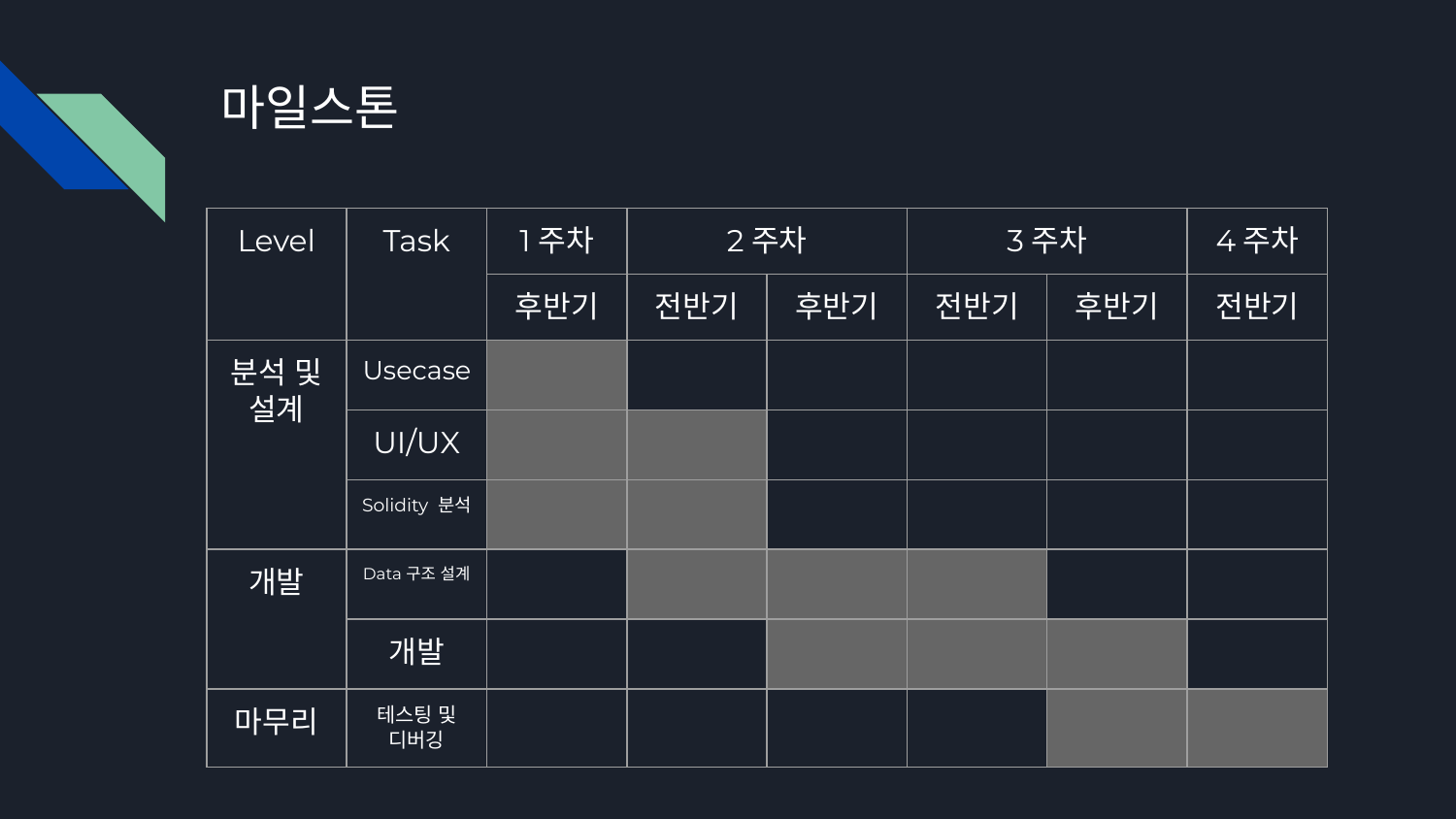

# 마일스톤
| Level | Task | 1주차 | 2주차 |  | 3주차 |  | 4주차 |
| --- | --- | --- | --- | --- | --- | --- | --- |
|  |  | 후반기 | 전반기 | 후반기 | 전반기 | 후반기 | 전반기 |
| 분석 및 설계 | Usecase |  |  |  |  |  |  |
|  | UI/UX |  |  |  |  |  |  |
|  | Solidity 분석 |  |  |  |  |  |  |
| 개발 | Data구조 설계 |  |  |  |  |  |  |
|  | 개발 |  |  |  |  |  |  |
| 마무리 | 테스팅 및 디버깅 |  |  |  |  |  |  |